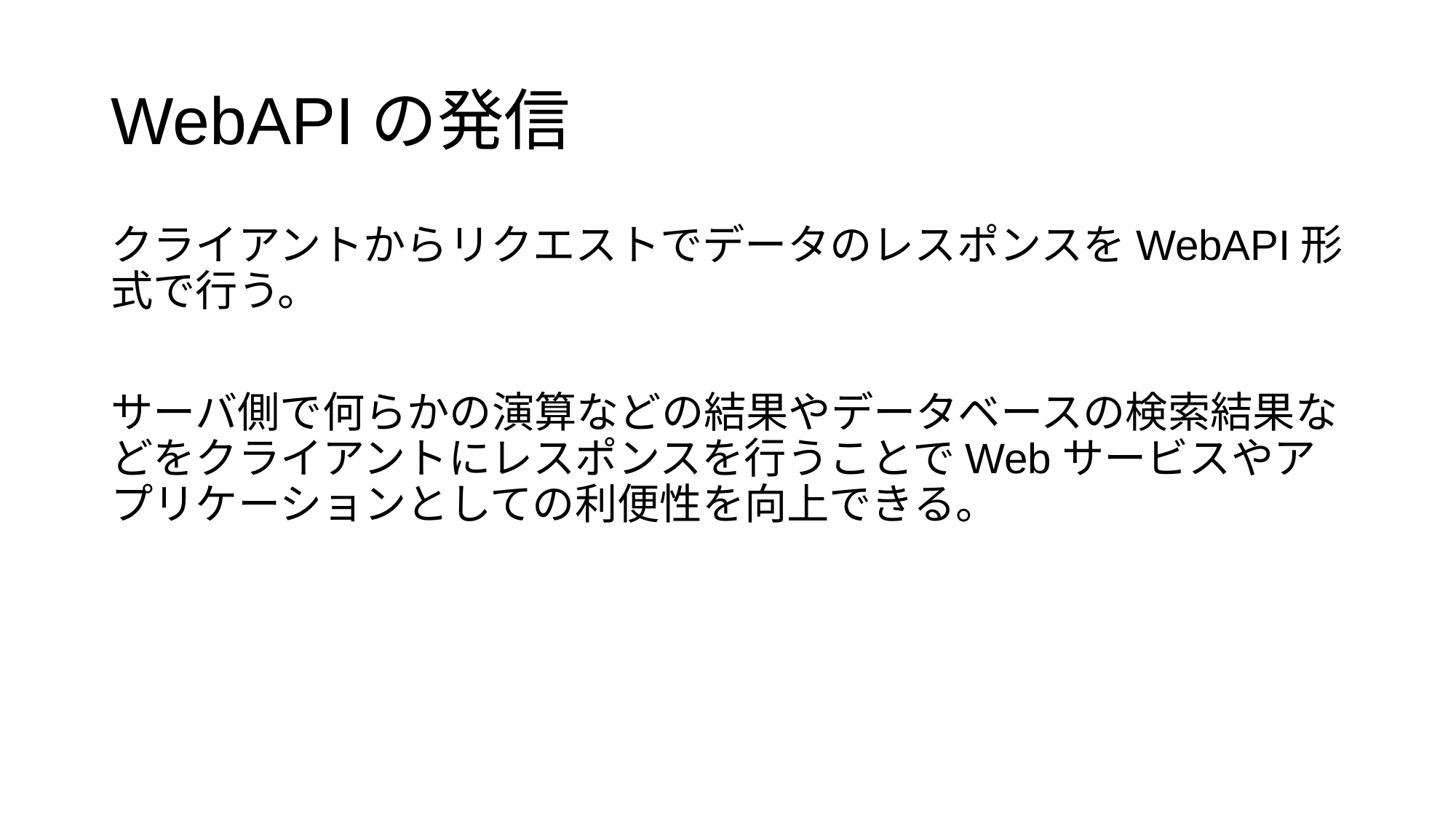

# WebAPIの発信
クライアントからリクエストでデータのレスポンスをWebAPI形式で行う。

サーバ側で何らかの演算などの結果やデータベースの検索結果などをクライアントにレスポンスを行うことでWebサービスやアプリケーションとしての利便性を向上できる。